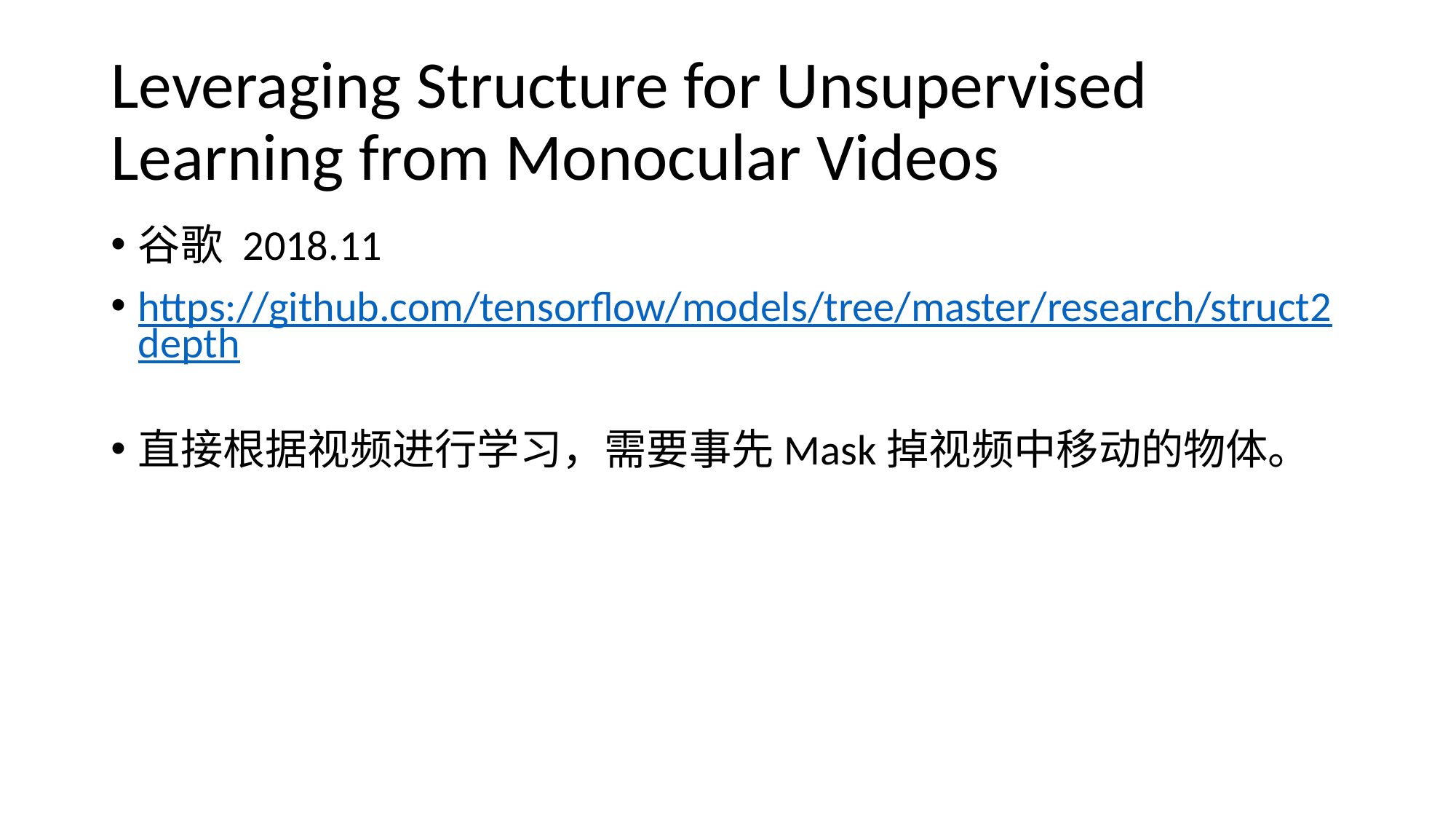

# Leveraging Structure for Unsupervised Learning from Monocular Videos
谷歌 2018.11
https://github.com/tensorflow/models/tree/master/research/struct2depth
直接根据视频进行学习，需要事先Mask掉视频中移动的物体。